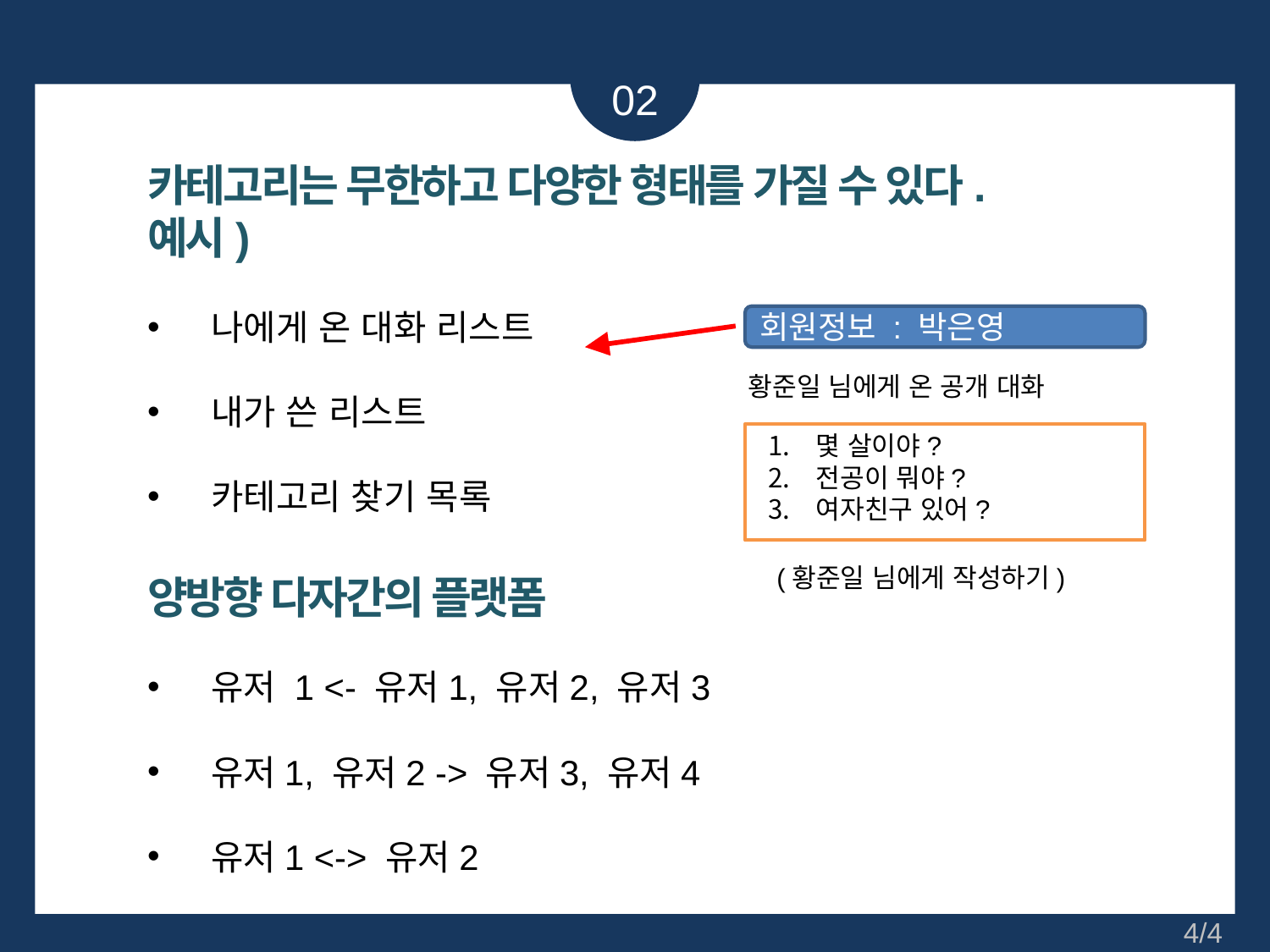

02

카테고리는 무한하고 다양한 형태를 가질 수 있다.
예시)
나에게 온 대화 리스트
내가 쓴 리스트
카테고리 찾기 목록
양방향 다자간의 플랫폼
유저 1 <- 유저1, 유저2, 유저3
유저1, 유저2 -> 유저3, 유저4
유저1 <-> 유저2

회원정보 : 박은영
황준일 님에게 온 공개 대화
몇 살이야?
전공이 뭐야?
여자친구 있어?

(황준일 님에게 작성하기)
4/4